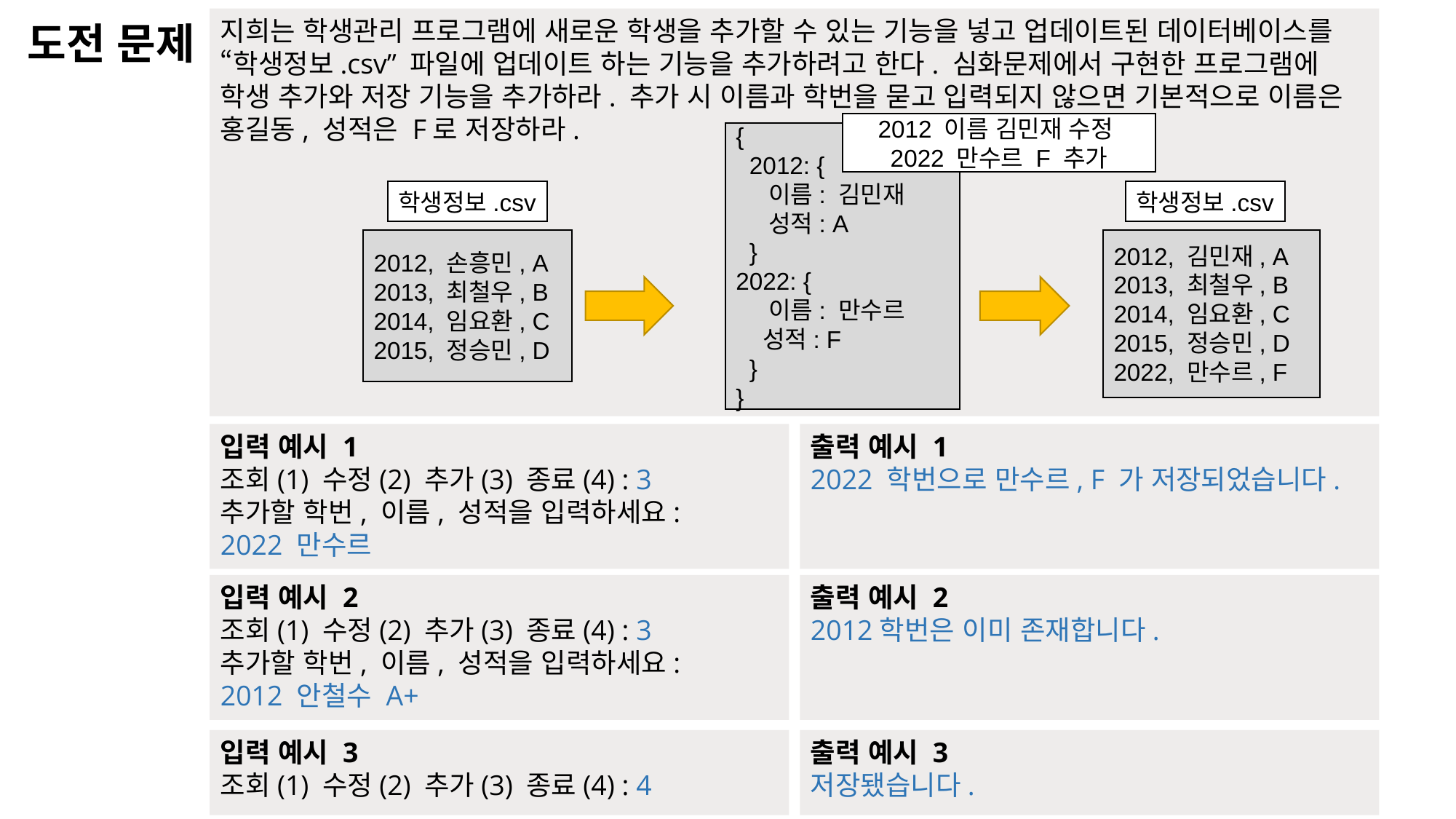

도전 문제
지희는 학생관리 프로그램에 새로운 학생을 추가할 수 있는 기능을 넣고 업데이트된 데이터베이스를 “학생정보.csv” 파일에 업데이트 하는 기능을 추가하려고 한다. 심화문제에서 구현한 프로그램에 학생 추가와 저장 기능을 추가하라. 추가 시 이름과 학번을 묻고 입력되지 않으면 기본적으로 이름은 홍길동, 성적은 F로 저장하라.
2012 이름 김민재 수정
2022 만수르 F 추가
{
  2012: {
    이름: 김민재
    성적: A
  }
2022: {
    이름: 만수르
    성적: F
  }
}
학생정보.csv
학생정보.csv
2012, 손흥민, A
2013, 최철우, B
2014, 임요환, C
2015, 정승민, D
2012, 김민재, A
2013, 최철우, B
2014, 임요환, C
2015, 정승민, D
2022, 만수르, F

출력 예시 1
2022 학번으로 만수르, F 가 저장되었습니다.
입력 예시 1
조회(1) 수정(2) 추가(3) 종료(4) : 3
추가할 학번, 이름, 성적을 입력하세요:
2022 만수르
출력 예시 2
2012학번은 이미 존재합니다.
입력 예시 2
조회(1) 수정(2) 추가(3) 종료(4) : 3
추가할 학번, 이름, 성적을 입력하세요:
2012 안철수 A+
출력 예시 3
저장됐습니다.
입력 예시 3
조회(1) 수정(2) 추가(3) 종료(4) : 4